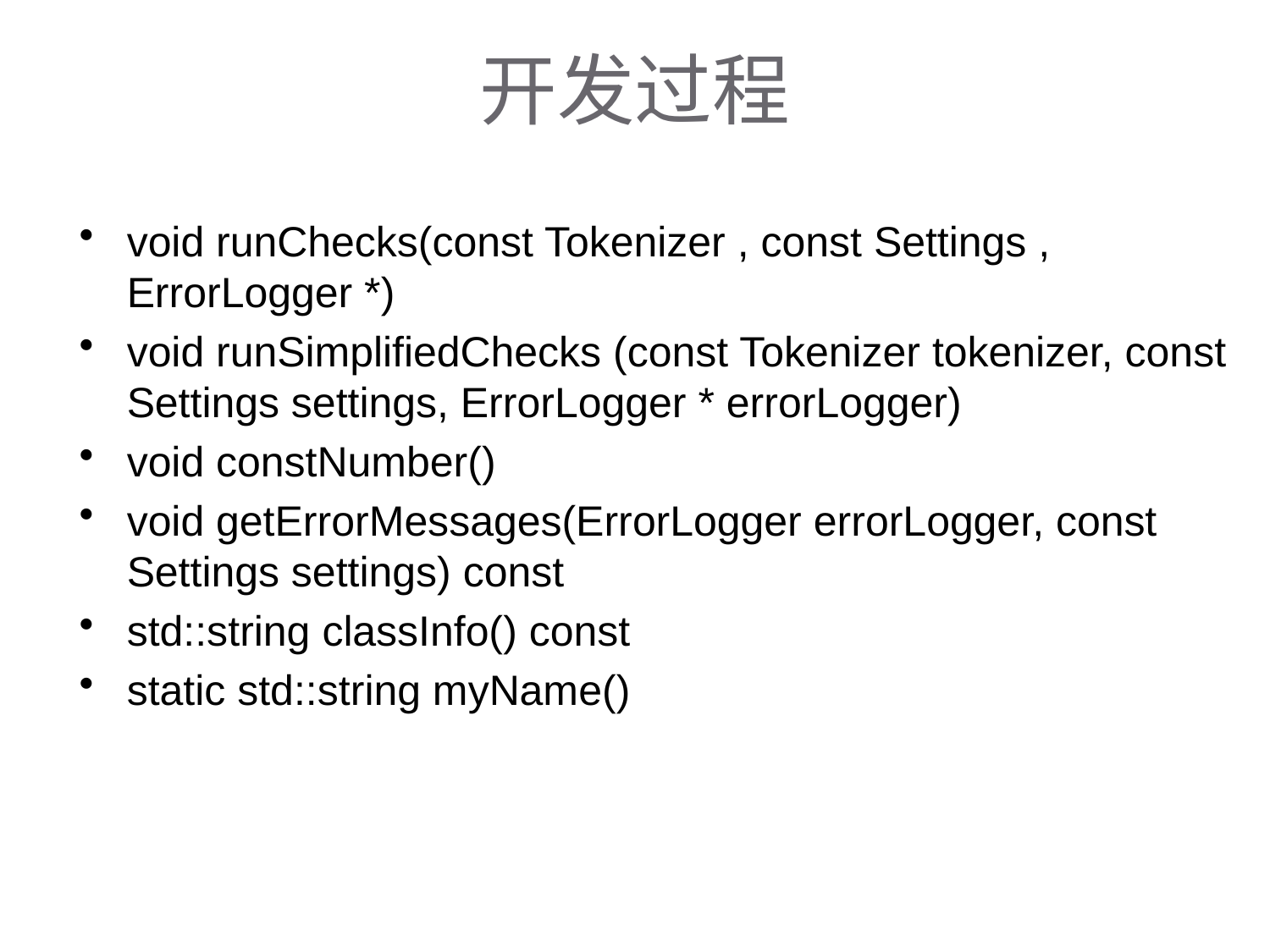

# 开发过程
void runChecks(const Tokenizer , const Settings , ErrorLogger *)
void runSimplifiedChecks (const Tokenizer tokenizer, const Settings settings, ErrorLogger * errorLogger)
void constNumber()
void getErrorMessages(ErrorLogger errorLogger, const Settings settings) const
std::string classInfo() const
static std::string myName()